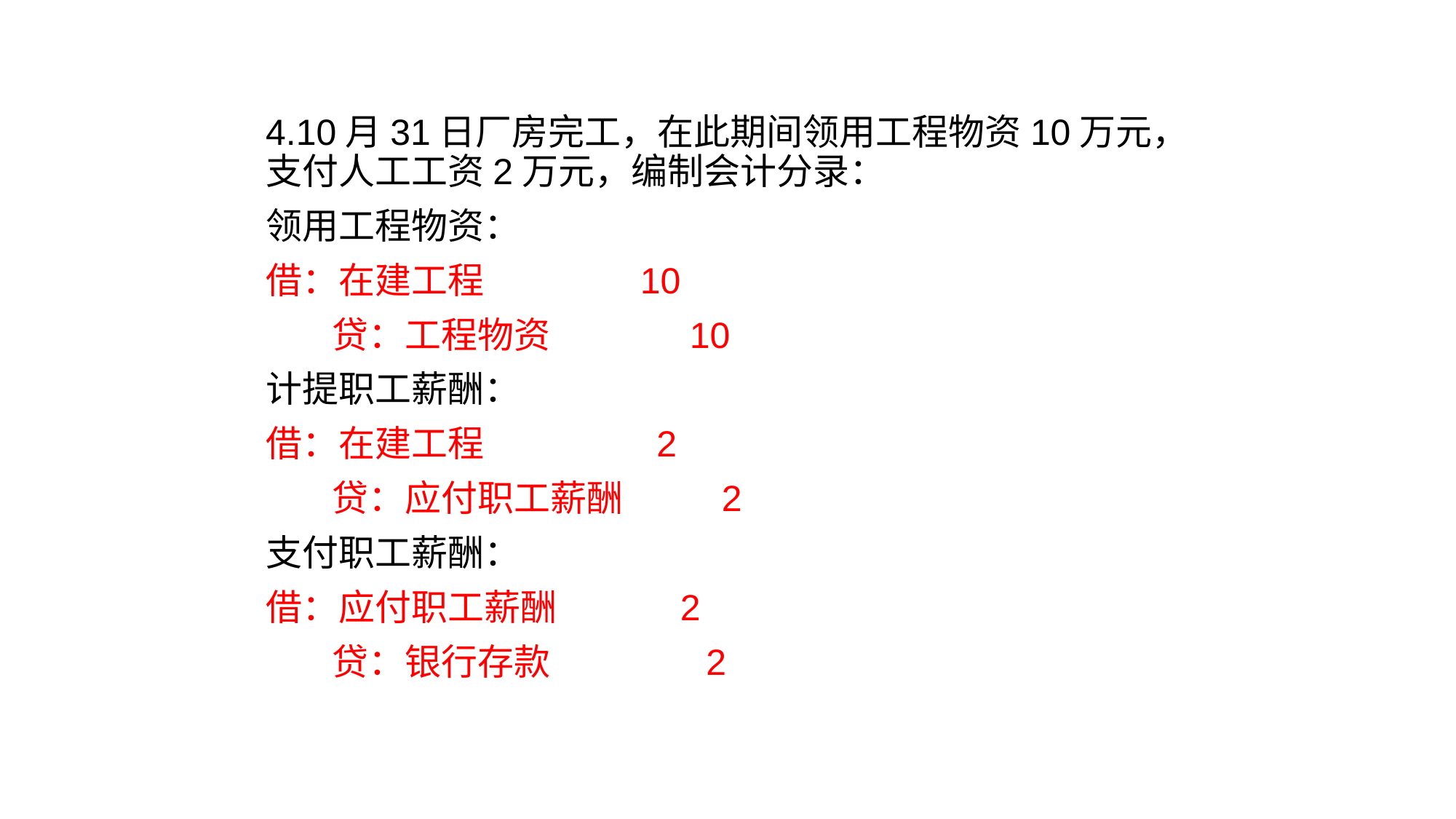

4.10月31日厂房完工，在此期间领用工程物资10万元，支付人工工资2万元，编制会计分录：
领用工程物资：
借：在建工程                  10
       贷：工程物资                10
计提职工薪酬：
借：在建工程                    2
       贷：应付职工薪酬           2
支付职工薪酬：
借：应付职工薪酬              2
       贷：银行存款                  2